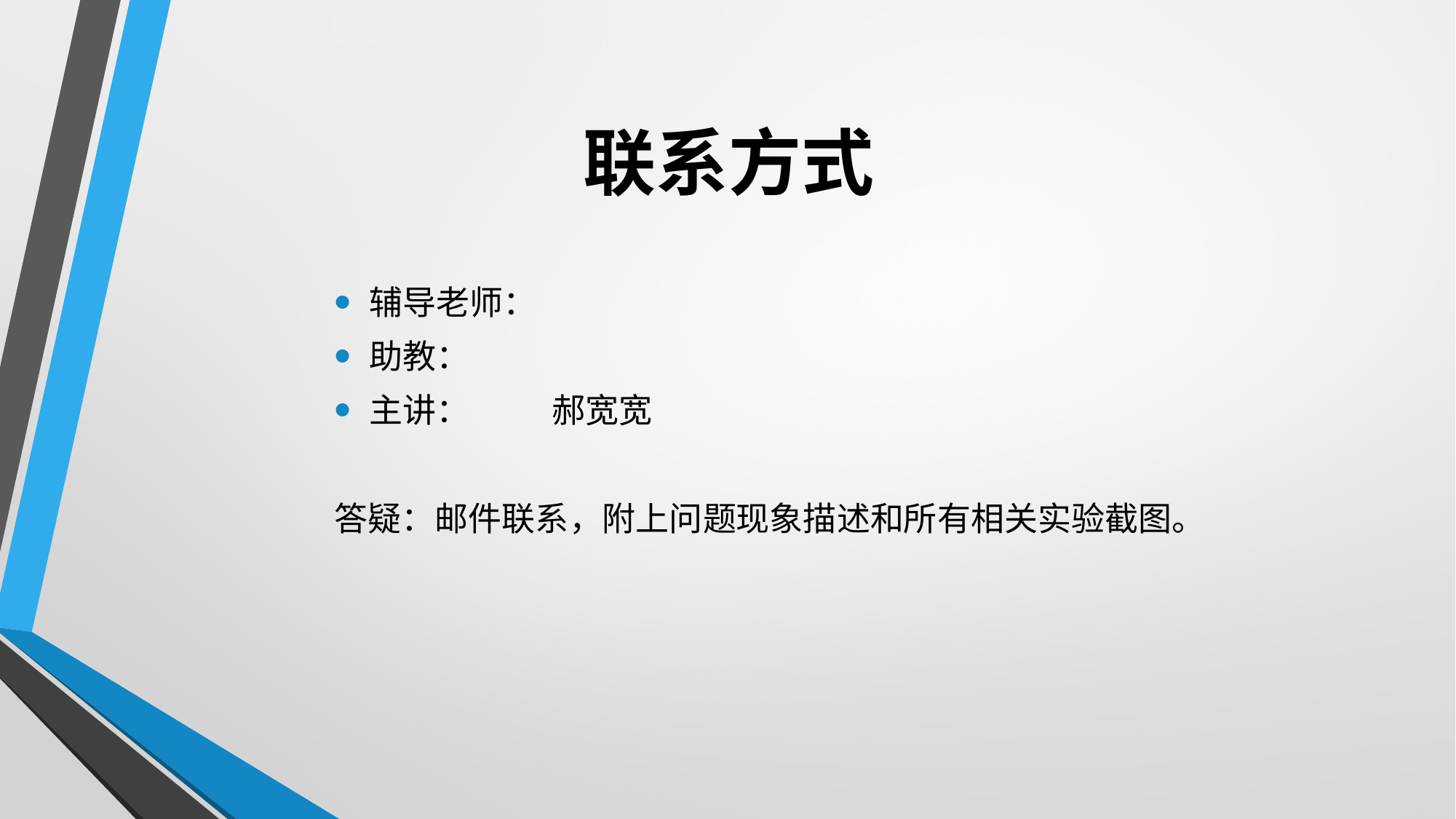

# 联系方式
辅导老师：
助教：
主讲：           郝宽宽

答疑：邮件联系，附上问题现象描述和所有相关实验截图。